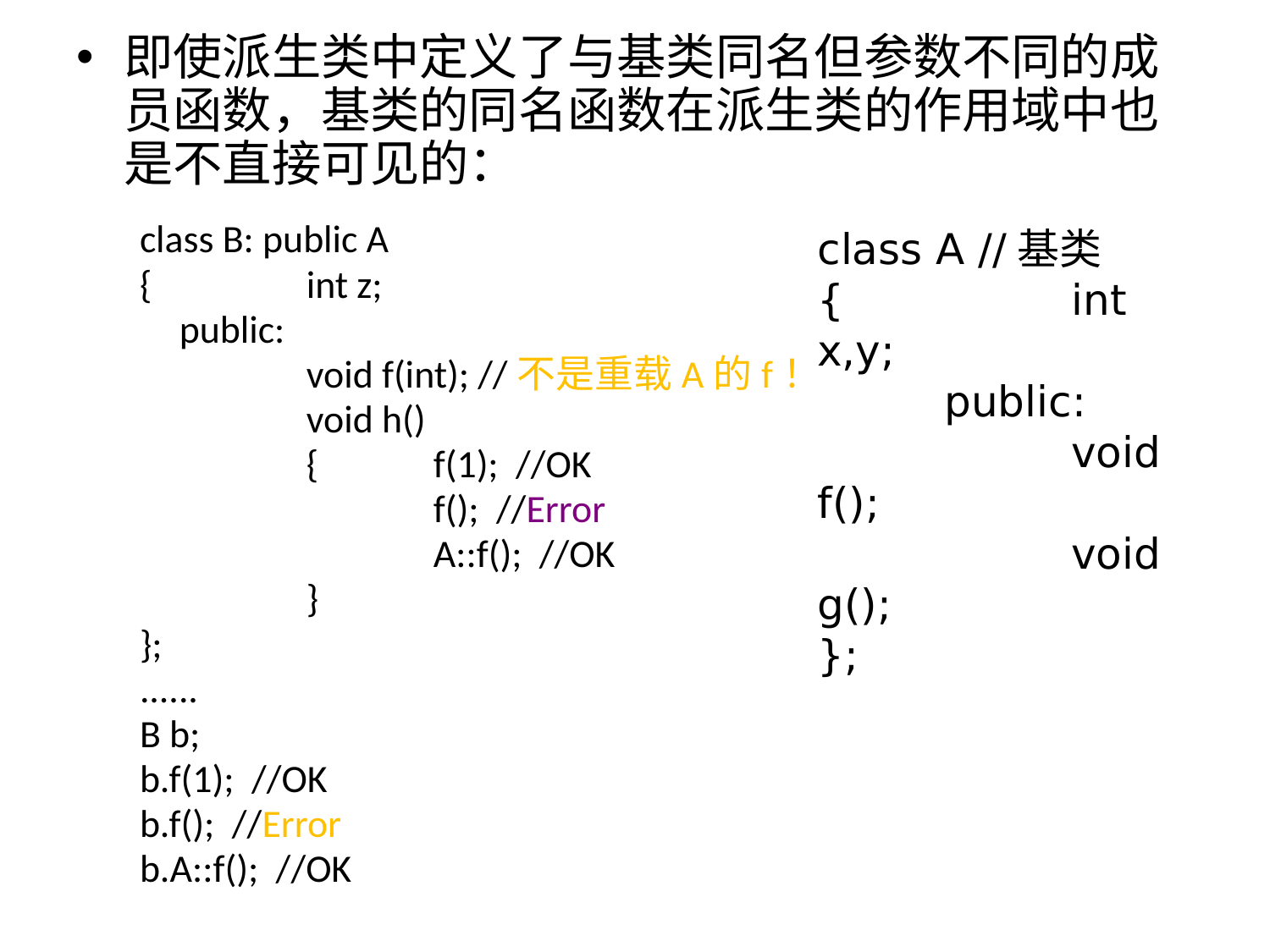

即使派生类中定义了与基类同名但参数不同的成员函数，基类的同名函数在派生类的作用域中也是不直接可见的：
class B: public A
{		int z;
	public:
		void f(int); //不是重载A的f！
		void h()
		{	f(1);  //OK
			f();  //Error
			A::f();  //OK
		}
};
......
B b;
b.f(1);  //OK
b.f();  //Error
b.A::f();  //OK
class A //基类
{		int x,y;
	public:
		void f();
		void g();
};